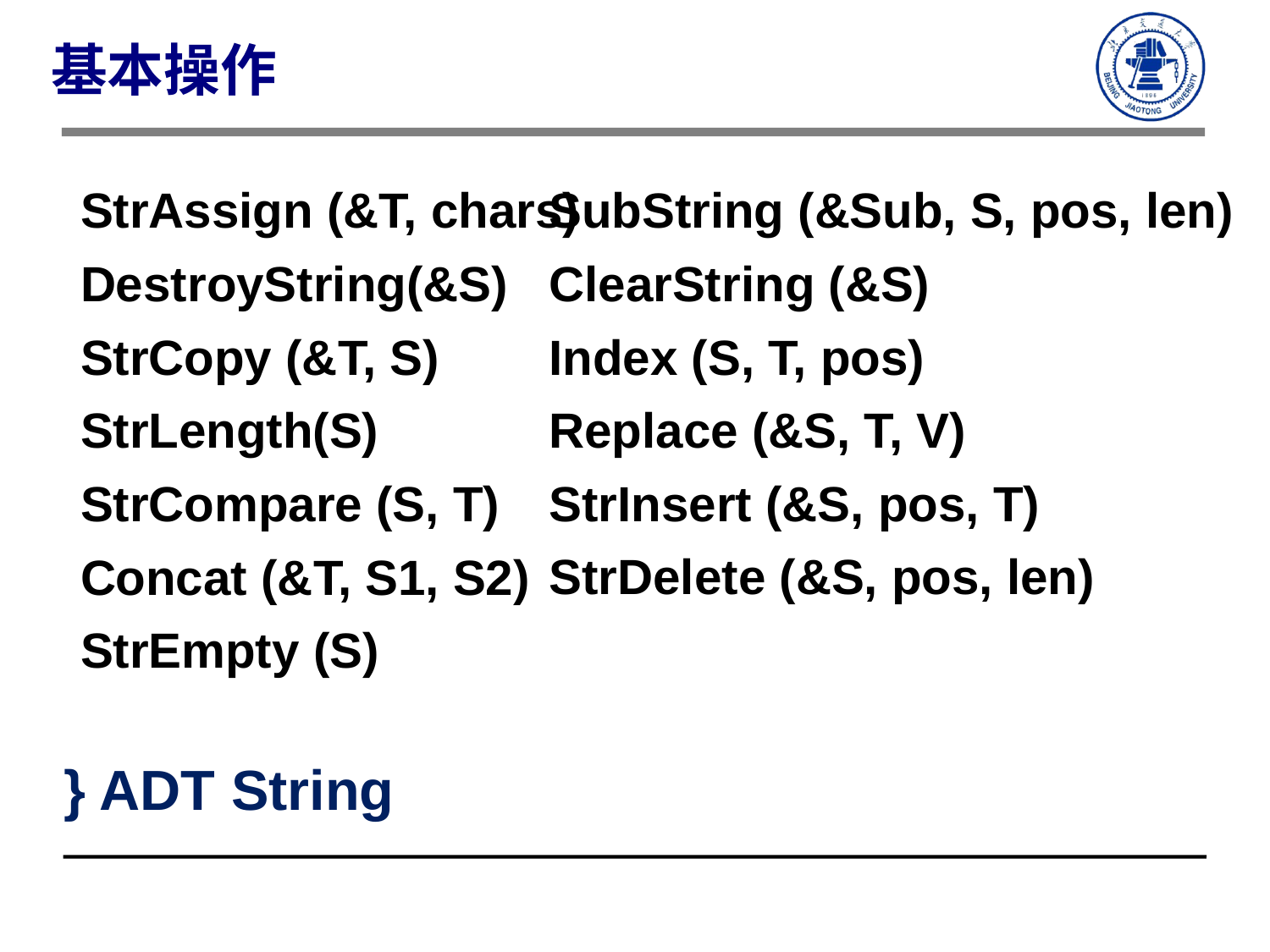

基本操作
 StrAssign (&T, chars)
 DestroyString(&S)
 StrCopy (&T, S)
 StrLength(S)
 StrCompare (S, T)
 Concat (&T, S1, S2)
 StrEmpty (S)
SubString (&Sub, S, pos, len)
ClearString (&S)
Index (S, T, pos)
Replace (&S, T, V)
StrInsert (&S, pos, T)
StrDelete (&S, pos, len)

} ADT String